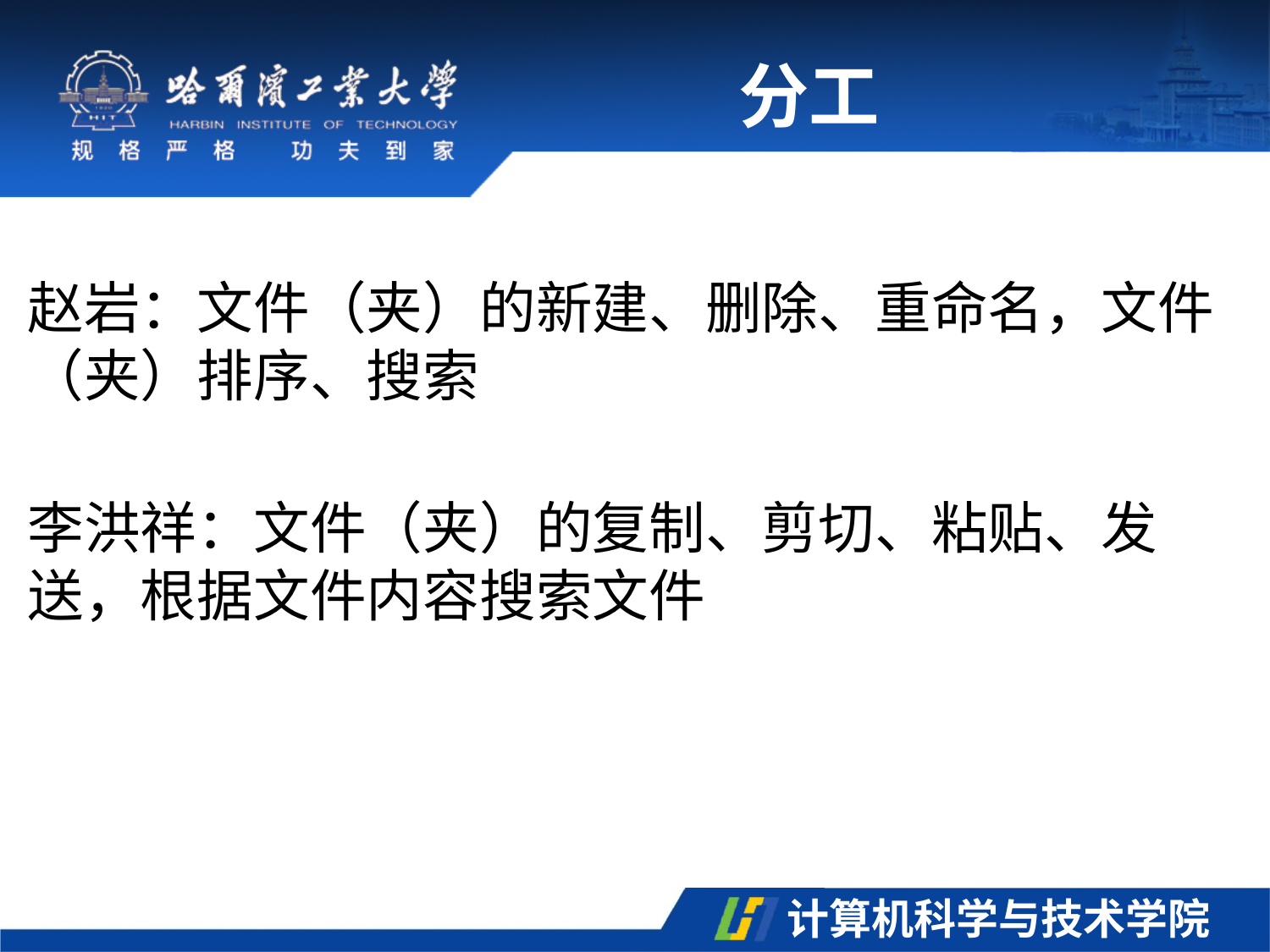

# 分工

赵岩：文件（夹）的新建、删除、重命名，文件（夹）排序、搜索

李洪祥：文件（夹）的复制、剪切、粘贴、发送，根据文件内容搜索文件